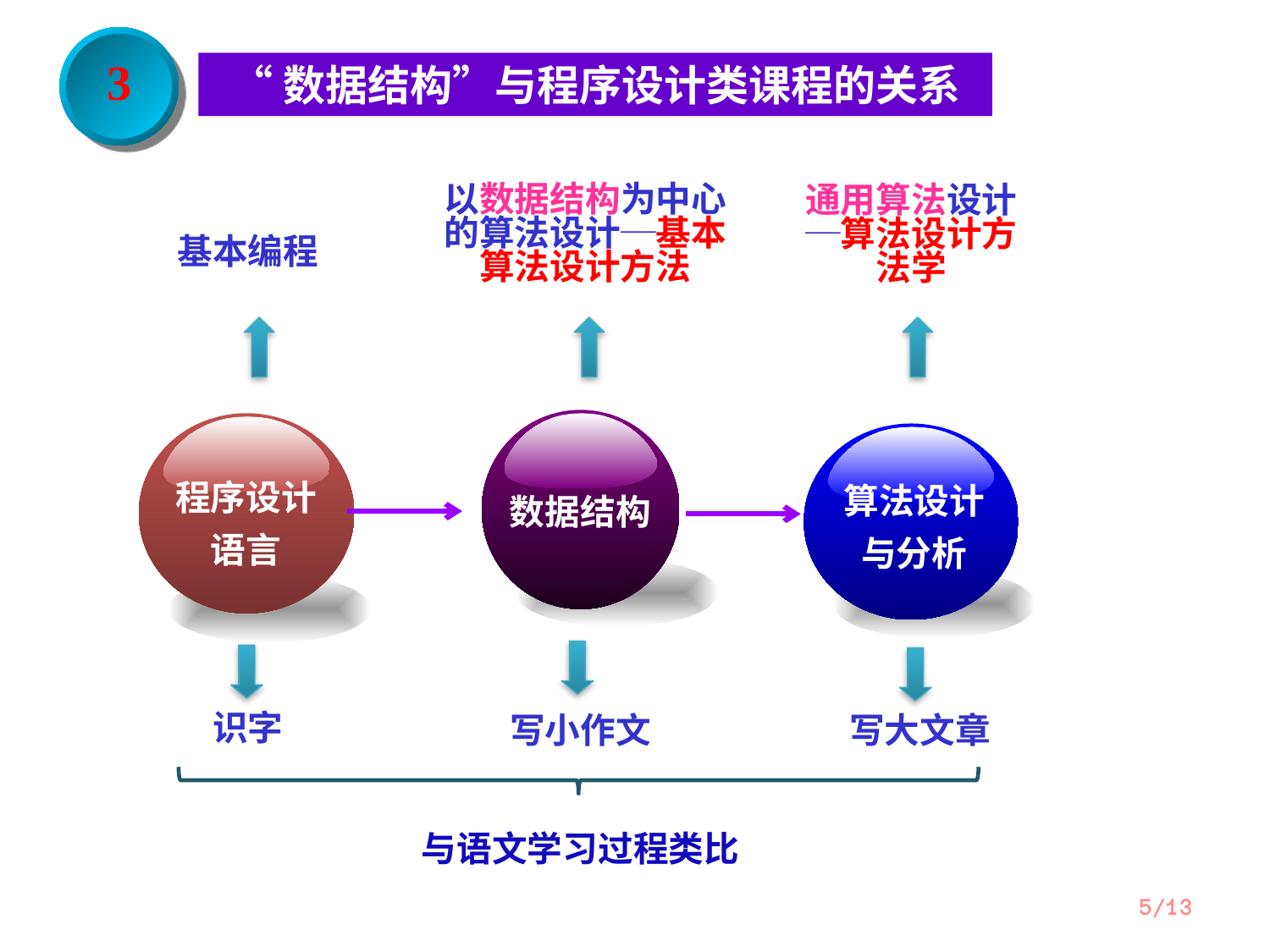

3
“数据结构”与程序设计类课程的关系
以数据结构为中心的算法设计─基本算法设计方法
通用算法设计─算法设计方法学
基本编程

数据结构

程序设计
语言
算法设计
与分析
数据结构

识字
写小作文
写大文章
与语文学习过程类比
5/13